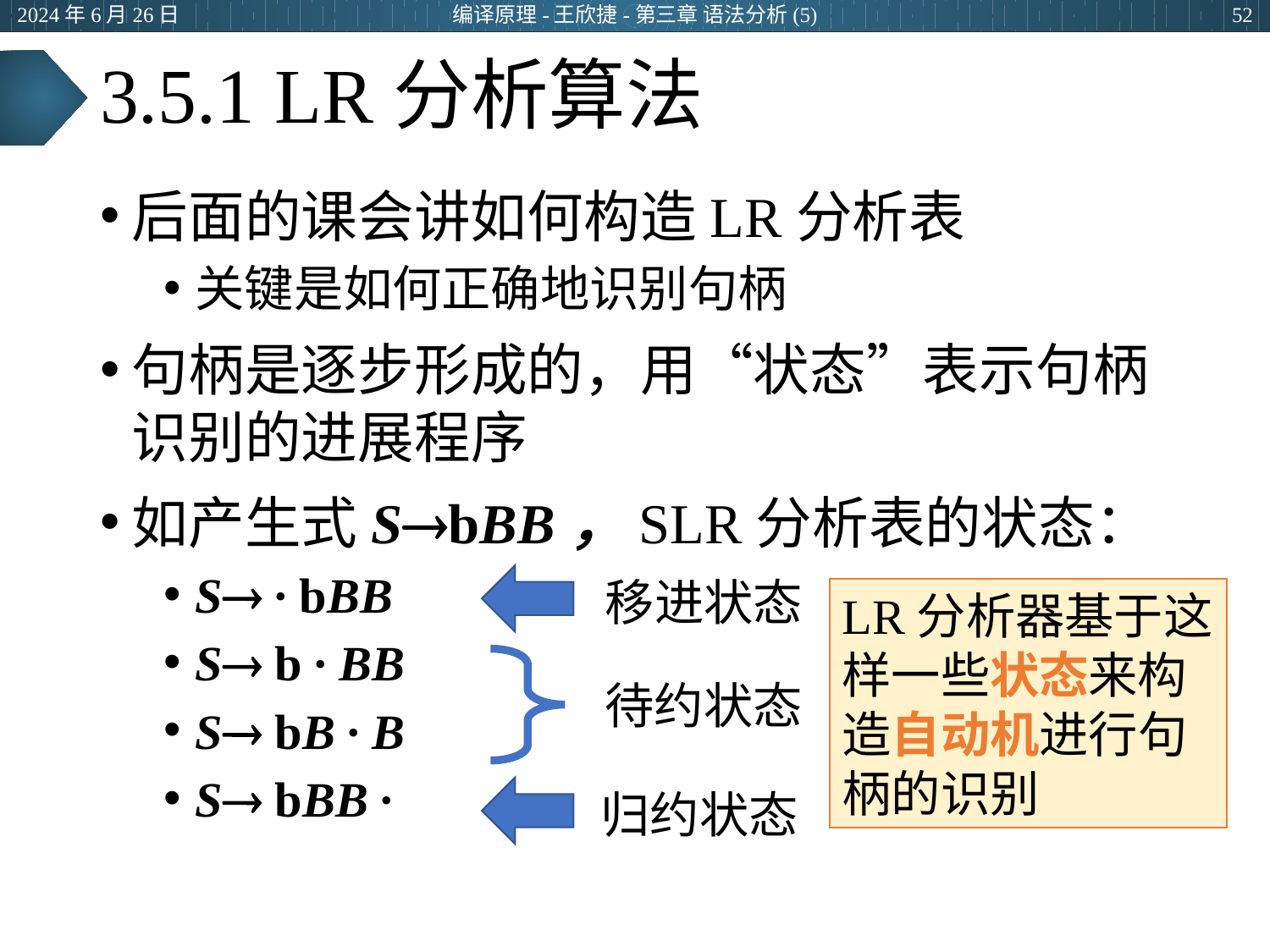

2024年6月26日
编译原理-王欣捷-第三章 语法分析(5)
52
# 3.5.1 LR分析算法
后面的课会讲如何构造LR分析表
关键是如何正确地识别句柄
句柄是逐步形成的，用“状态”表示句柄识别的进展程序
如产生式S→bBB，SLR分析表的状态：
S→ ∙ bBB
S→ b ∙ BB
S→ bB ∙ B
S→ bBB ∙

 移进状态
LR分析器基于这样一些状态来构造自动机进行句柄的识别

 待约状态

归约状态